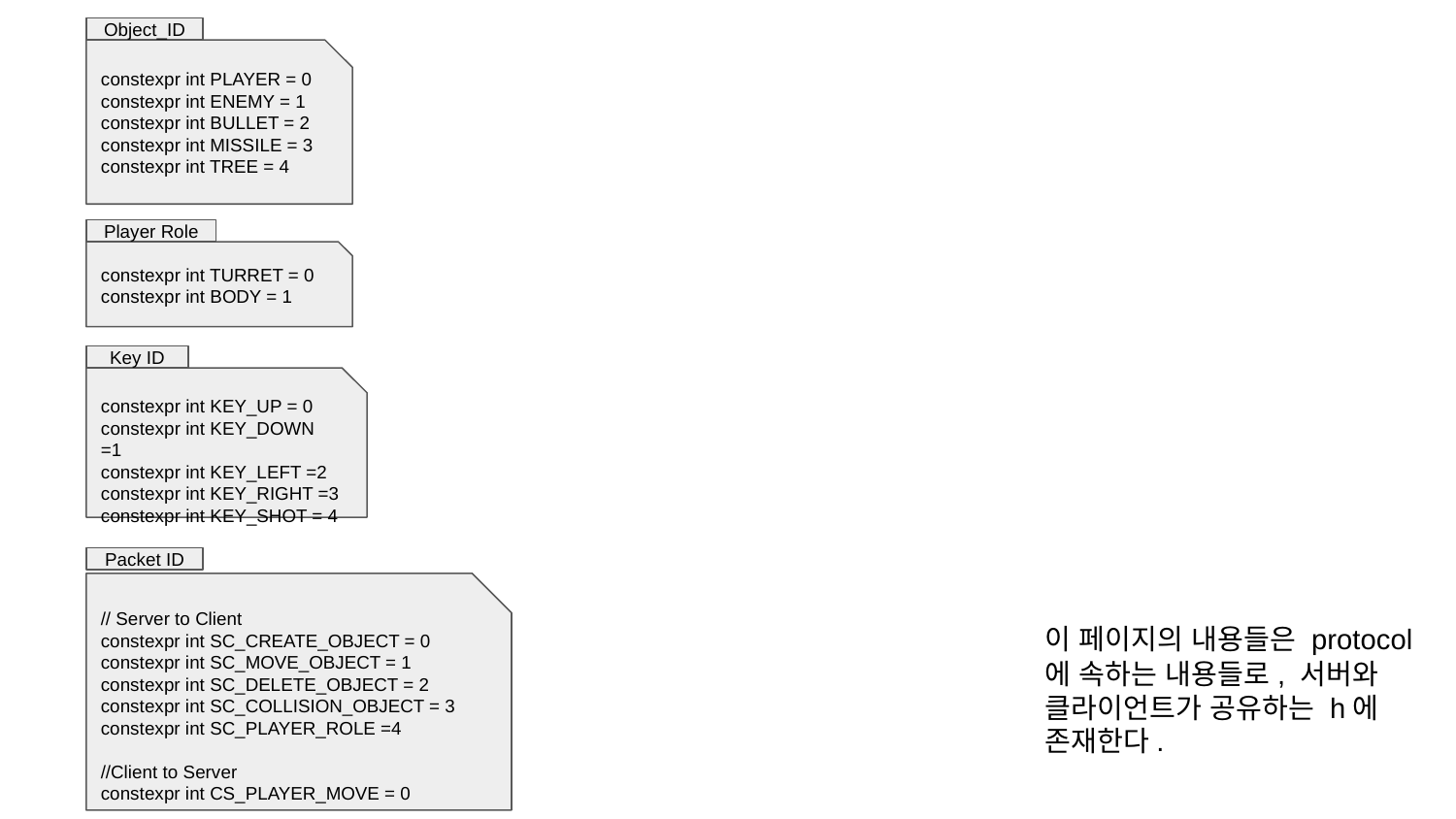

Object_ID
constexpr int PLAYER = 0
constexpr int ENEMY = 1
constexpr int BULLET = 2
constexpr int MISSILE = 3
constexpr int TREE = 4
Player Role
constexpr int TURRET = 0
constexpr int BODY = 1
Key ID
constexpr int KEY_UP = 0
constexpr int KEY_DOWN =1
constexpr int KEY_LEFT =2
constexpr int KEY_RIGHT =3
constexpr int KEY_SHOT = 4
Packet ID
// Server to Client
constexpr int SC_CREATE_OBJECT = 0
constexpr int SC_MOVE_OBJECT = 1
constexpr int SC_DELETE_OBJECT = 2
constexpr int SC_COLLISION_OBJECT = 3
constexpr int SC_PLAYER_ROLE =4

//Client to Server
constexpr int CS_PLAYER_MOVE = 0
이 페이지의 내용들은 protocol 에 속하는 내용들로, 서버와 클라이언트가 공유하는 h에 존재한다.